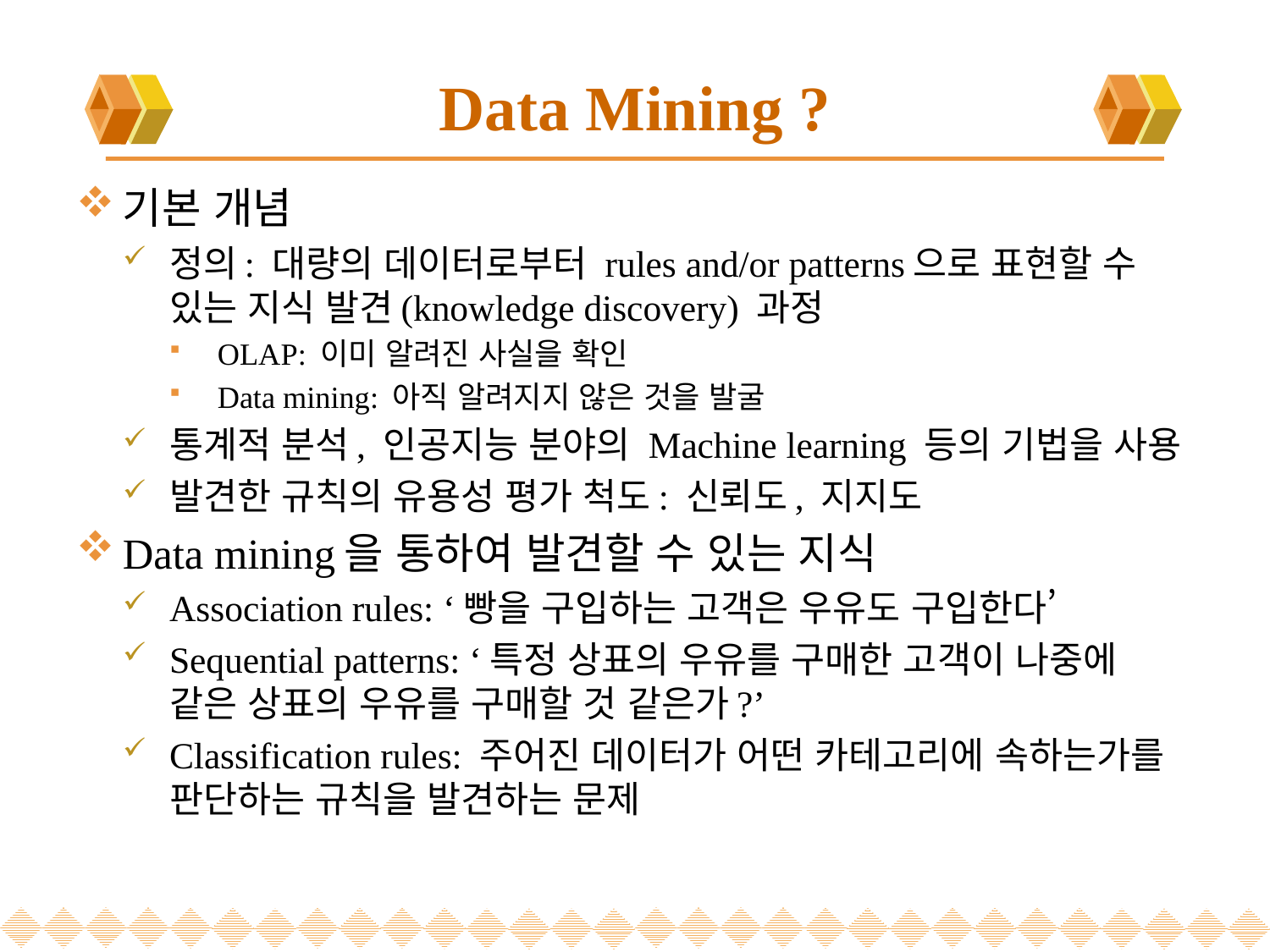

# Data Mining ?
기본 개념
정의: 대량의 데이터로부터 rules and/or patterns으로 표현할 수 있는 지식 발견(knowledge discovery) 과정
OLAP: 이미 알려진 사실을 확인
Data mining: 아직 알려지지 않은 것을 발굴
통계적 분석, 인공지능 분야의 Machine learning 등의 기법을 사용
발견한 규칙의 유용성 평가 척도: 신뢰도, 지지도
Data mining을 통하여 발견할 수 있는 지식
Association rules: ‘빵을 구입하는 고객은 우유도 구입한다’
Sequential patterns: ‘특정 상표의 우유를 구매한 고객이 나중에 같은 상표의 우유를 구매할 것 같은가?’
Classification rules: 주어진 데이터가 어떤 카테고리에 속하는가를 판단하는 규칙을 발견하는 문제